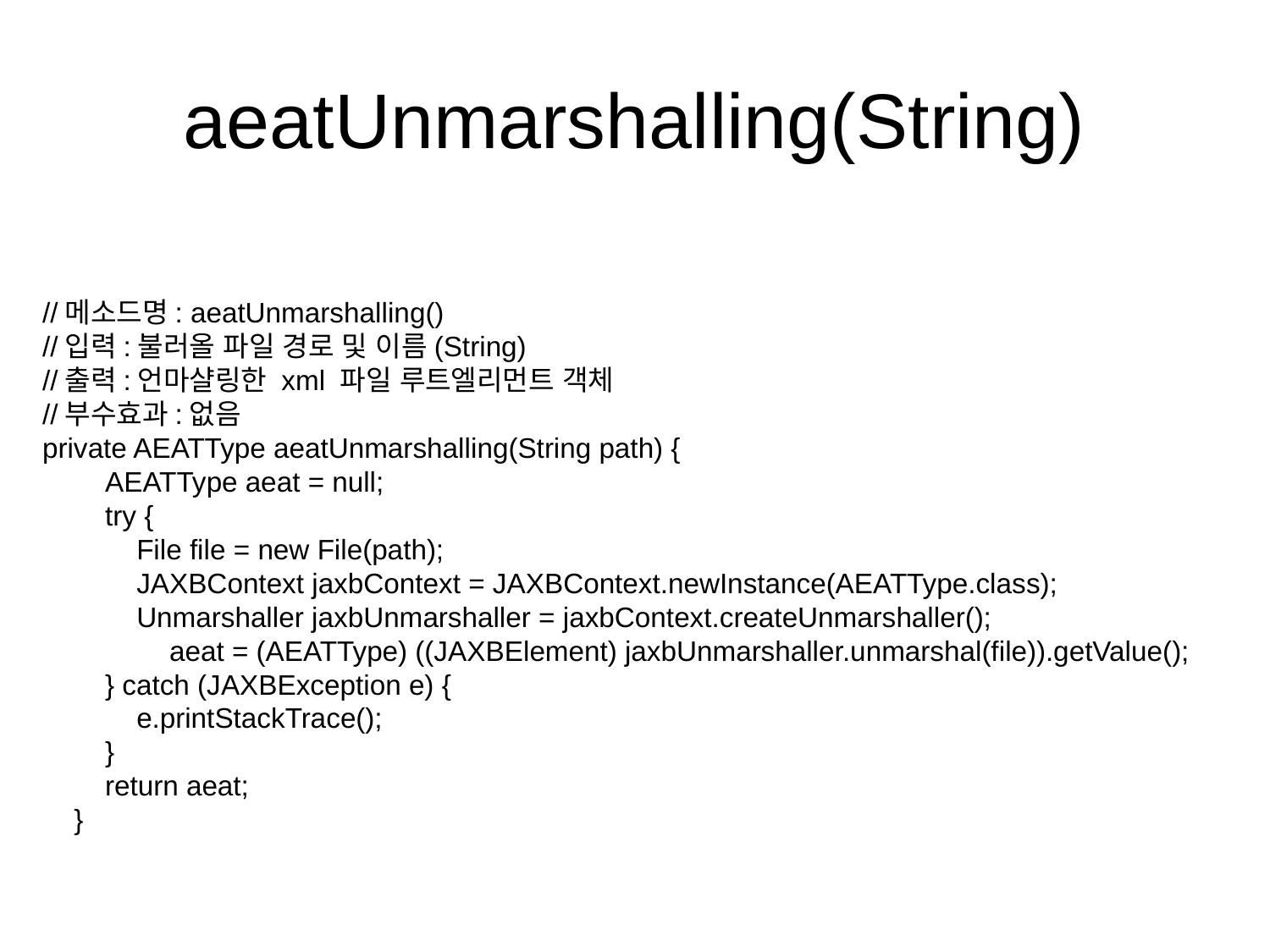

# aeatUnmarshalling(String)
//메소드명: aeatUnmarshalling()
//입력:불러올 파일 경로 및 이름(String)
//출력:언마샬링한 xml 파일 루트엘리먼트 객체
//부수효과:없음
private AEATType aeatUnmarshalling(String path) {
        AEATType aeat = null;
        try {
            File file = new File(path);
            JAXBContext jaxbContext = JAXBContext.newInstance(AEATType.class);
            Unmarshaller jaxbUnmarshaller = jaxbContext.createUnmarshaller();
	aeat = (AEATType) ((JAXBElement) jaxbUnmarshaller.unmarshal(file)).getValue();
        } catch (JAXBException e) {
            e.printStackTrace();
        }
        return aeat;
    }